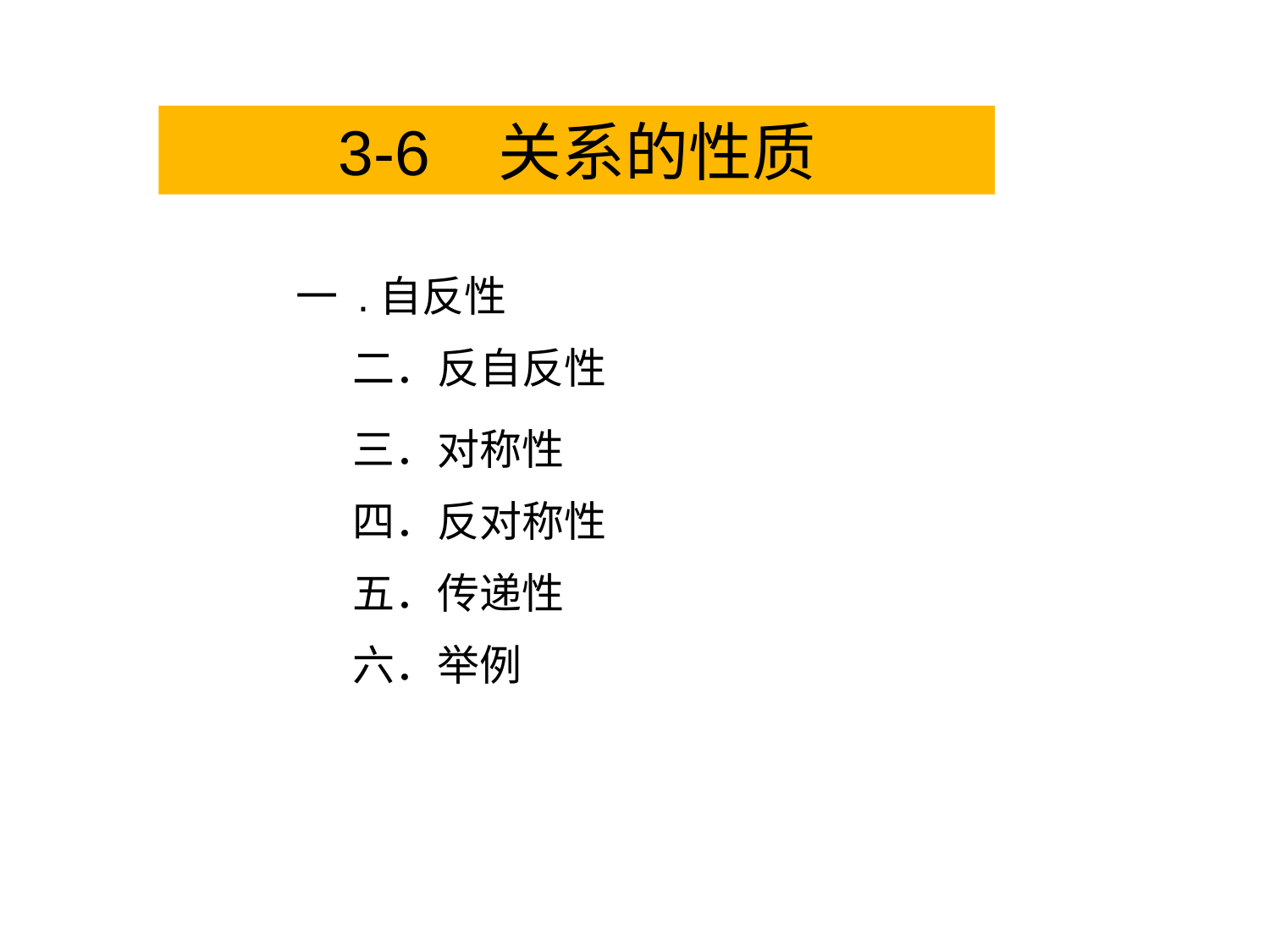

3-6   关系的性质
            一 .自反性
                  二．反自反性
                  三．对称性
                  四．反对称性
                  五．传递性
                  六．举例